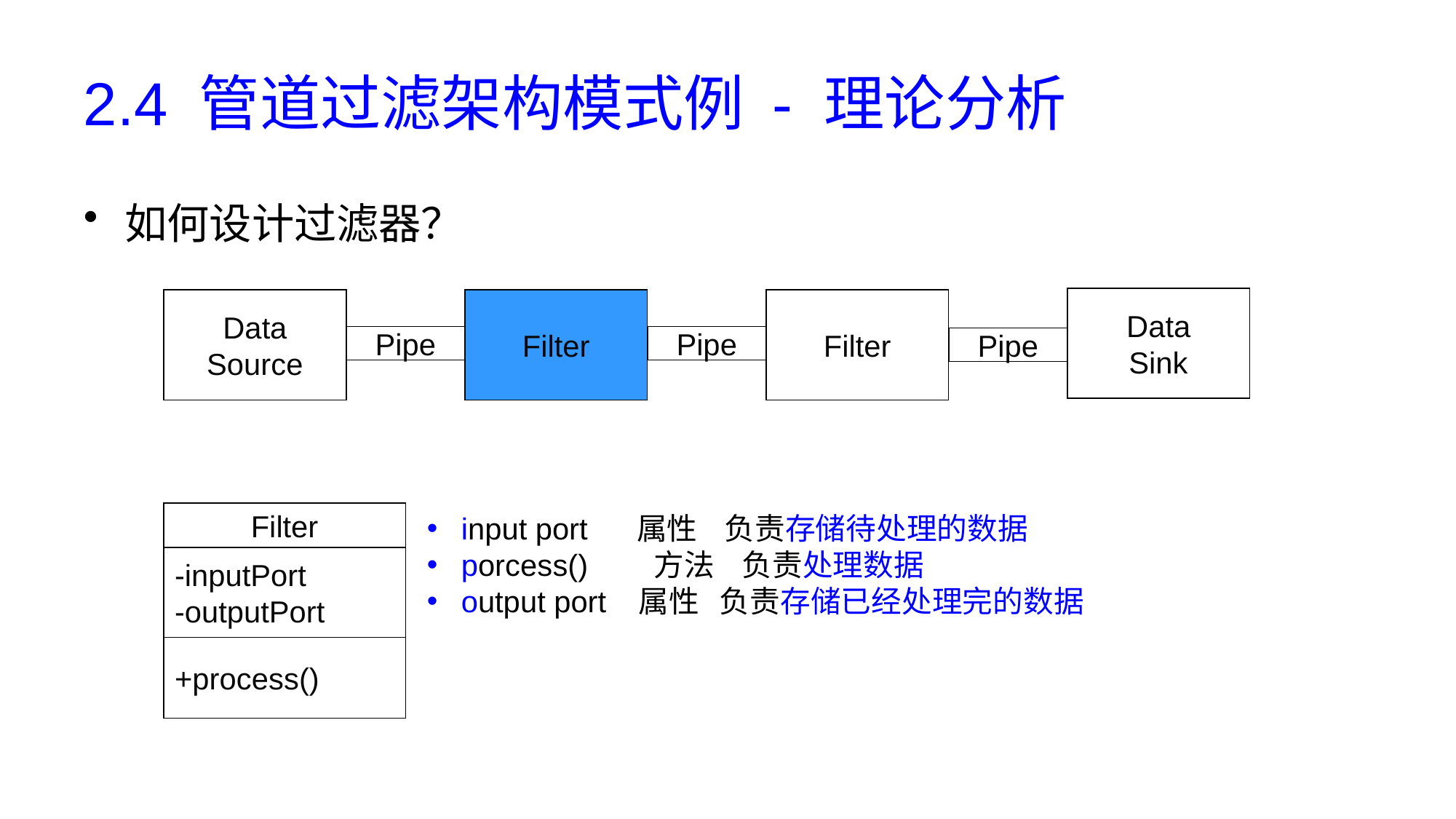

# 2.4 管道过滤架构模式例 - 理论分析
如何设计过滤器？
Data
Sink
Data
Source
Filter
Filter
Pipe
Pipe
Pipe
Filter
input port     属性    负责存储待处理的数据
porcess()       方法    负责处理数据
output port   属性   负责存储已经处理完的数据
-inputPort
-outputPort
+process()
24